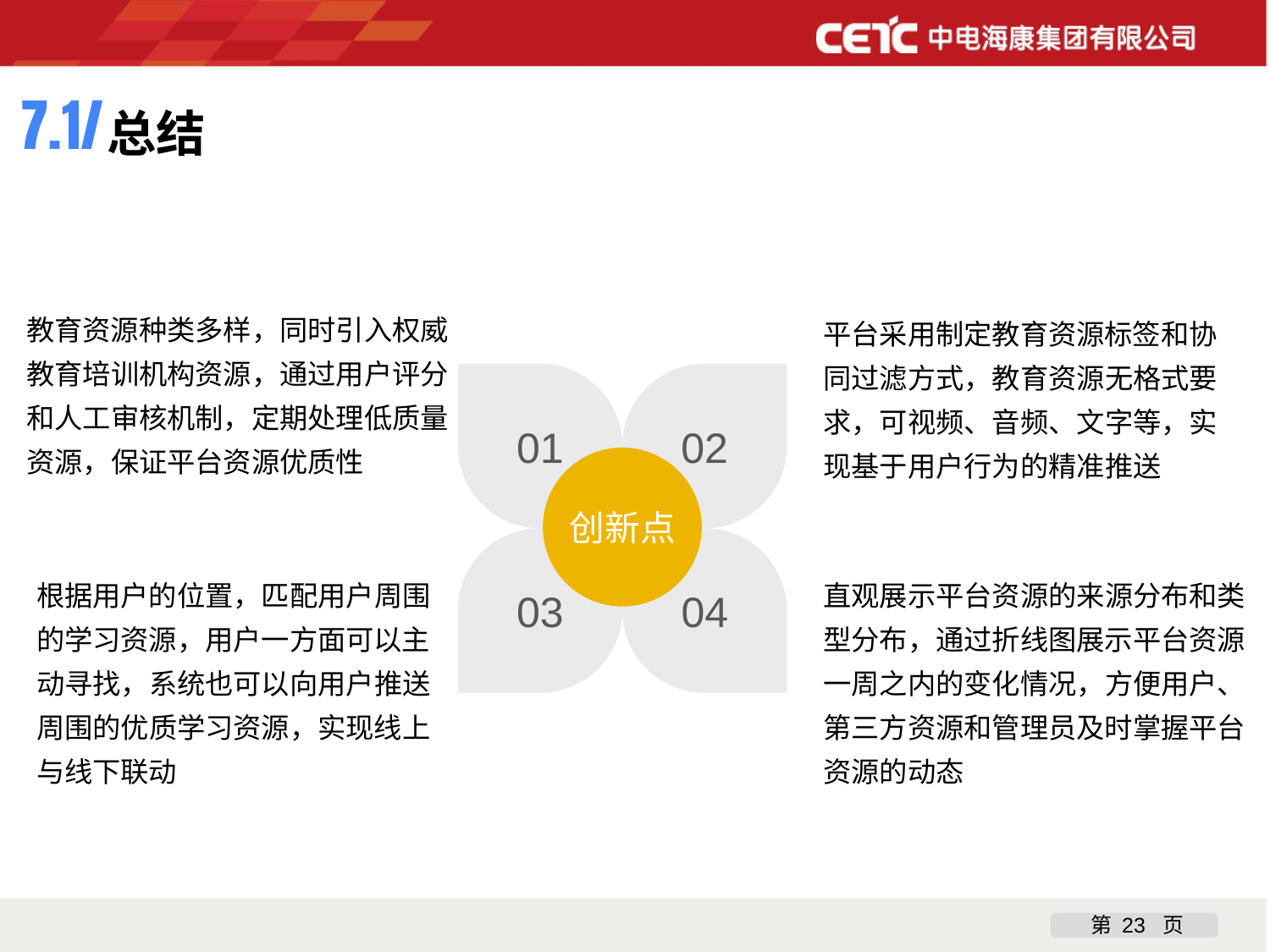

7.1/
总结
教育资源种类多样，同时引入权威教育培训机构资源，通过用户评分和人工审核机制，定期处理低质量资源，保证平台资源优质性
平台采用制定教育资源标签和协同过滤方式，教育资源无格式要求，可视频、音频、文字等，实现基于用户行为的精准推送
01
02
创新点
03
04
根据用户的位置，匹配用户周围的学习资源，用户一方面可以主动寻找，系统也可以向用户推送周围的优质学习资源，实现线上与线下联动
直观展示平台资源的来源分布和类型分布，通过折线图展示平台资源一周之内的变化情况，方便用户、第三方资源和管理员及时掌握平台资源的动态